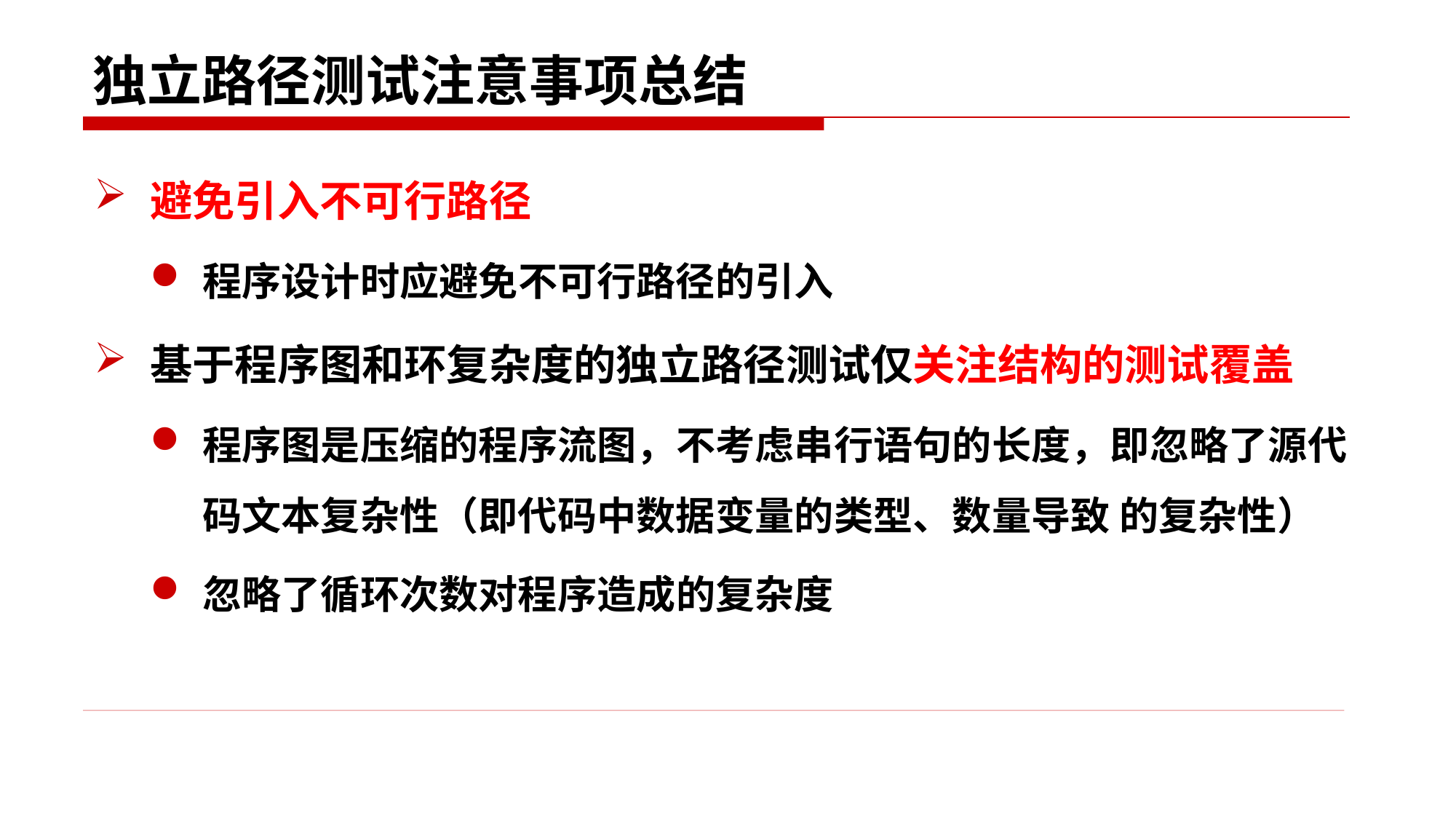

# 独立路径测试注意事项总结
避免引入不可行路径
程序设计时应避免不可行路径的引入
基于程序图和环复杂度的独立路径测试仅关注结构的测试覆盖
程序图是压缩的程序流图，不考虑串行语句的长度，即忽略了源代码文本复杂性（即代码中数据变量的类型、数量导致 的复杂性）
忽略了循环次数对程序造成的复杂度